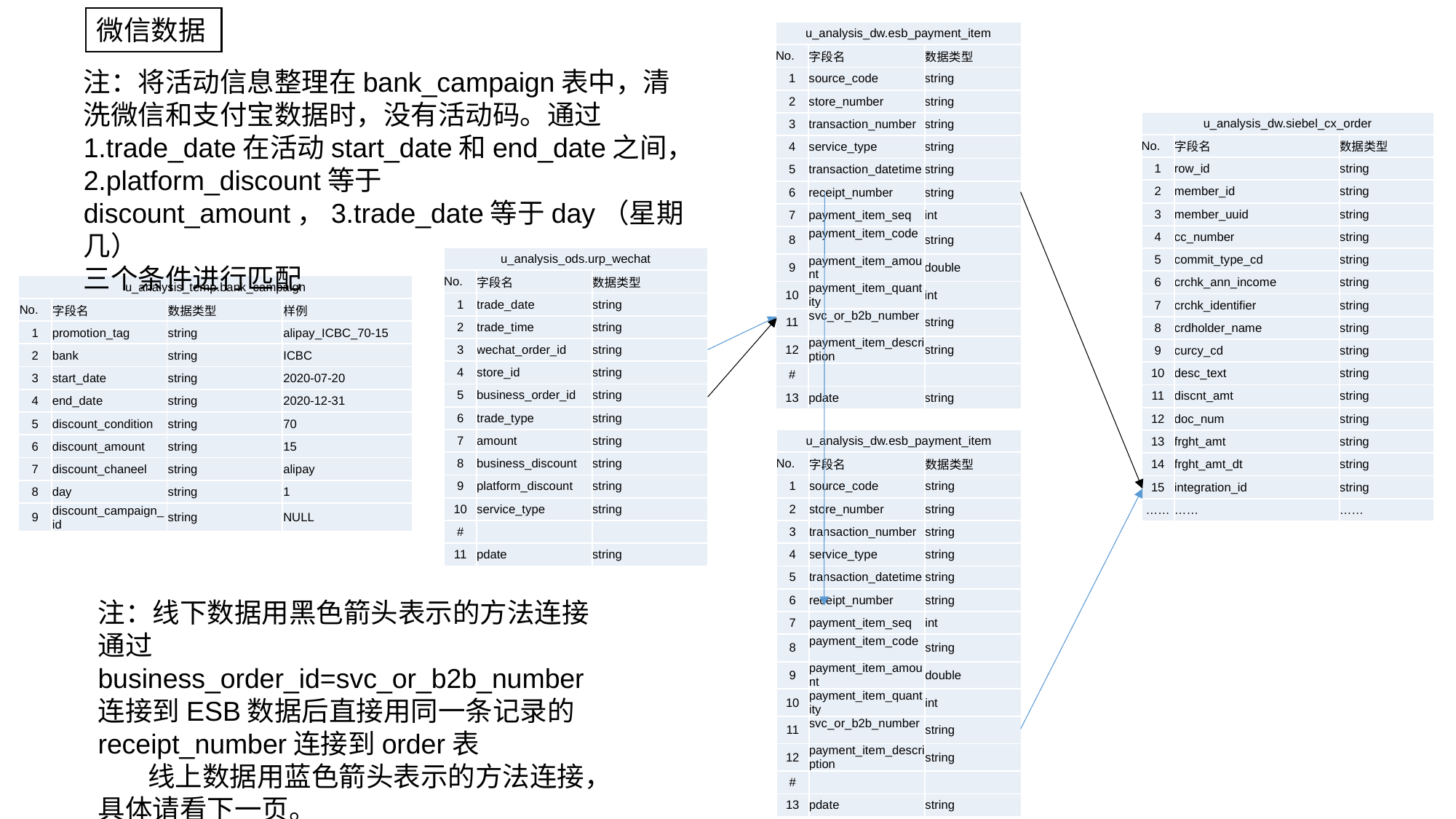

微信数据
| u\_analysis\_dw.esb\_payment\_item |  |  |
| --- | --- | --- |
| No. | 字段名 | 数据类型 |
| 1 | source\_code | string |
| 2 | store\_number | string |
| 3 | transaction\_number | string |
| 4 | service\_type | string |
| 5 | transaction\_datetime | string |
| 6 | receipt\_number | string |
| 7 | payment\_item\_seq | int |
| 8 | payment\_item\_code | string |
| 9 | payment\_item\_amount | double |
| 10 | payment\_item\_quantity | int |
| 11 | svc\_or\_b2b\_number | string |
| 12 | payment\_item\_description | string |
| # |  |  |
| 13 | pdate | string |
注：将活动信息整理在bank_campaign表中，清洗微信和支付宝数据时，没有活动码。通过1.trade_date在活动start_date和end_date之间，2.platform_discount等于discount_amount，3.trade_date等于day（星期几）
三个条件进行匹配
| u\_analysis\_dw.siebel\_cx\_order |  |  |
| --- | --- | --- |
| No. | 字段名 | 数据类型 |
| 1 | row\_id | string |
| 2 | member\_id | string |
| 3 | member\_uuid | string |
| 4 | cc\_number | string |
| 5 | commit\_type\_cd | string |
| 6 | crchk\_ann\_income | string |
| 7 | crchk\_identifier | string |
| 8 | crdholder\_name | string |
| 9 | curcy\_cd | string |
| 10 | desc\_text | string |
| 11 | discnt\_amt | string |
| 12 | doc\_num | string |
| 13 | frght\_amt | string |
| 14 | frght\_amt\_dt | string |
| 15 | integration\_id | string |
| …… | …… | …… |
| u\_analysis\_ods.urp\_wechat |  |  |
| --- | --- | --- |
| No. | 字段名 | 数据类型 |
| 1 | trade\_date | string |
| 2 | trade\_time | string |
| 3 | wechat\_order\_id | string |
| 4 | store\_id | string |
| 5 | business\_order\_id | string |
| 6 | trade\_type | string |
| 7 | amount | string |
| 8 | business\_discount | string |
| 9 | platform\_discount | string |
| 10 | service\_type | string |
| # |  |  |
| 11 | pdate | string |
| u\_analysis\_temp.bank\_campaign |  |  |  |
| --- | --- | --- | --- |
| No. | 字段名 | 数据类型 | 样例 |
| 1 | promotion\_tag | string | alipay\_ICBC\_70-15 |
| 2 | bank | string | ICBC |
| 3 | start\_date | string | 2020-07-20 |
| 4 | end\_date | string | 2020-12-31 |
| 5 | discount\_condition | string | 70 |
| 6 | discount\_amount | string | 15 |
| 7 | discount\_chaneel | string | alipay |
| 8 | day | string | 1 |
| 9 | discount\_campaign\_id | string | NULL |
| u\_analysis\_dw.esb\_payment\_item |  |  |
| --- | --- | --- |
| No. | 字段名 | 数据类型 |
| 1 | source\_code | string |
| 2 | store\_number | string |
| 3 | transaction\_number | string |
| 4 | service\_type | string |
| 5 | transaction\_datetime | string |
| 6 | receipt\_number | string |
| 7 | payment\_item\_seq | int |
| 8 | payment\_item\_code | string |
| 9 | payment\_item\_amount | double |
| 10 | payment\_item\_quantity | int |
| 11 | svc\_or\_b2b\_number | string |
| 12 | payment\_item\_description | string |
| # |  |  |
| 13 | pdate | string |

注：线下数据用黑色箭头表示的方法连接
通过business_order_id=svc_or_b2b_number
连接到ESB数据后直接用同一条记录的receipt_number连接到order表
       线上数据用蓝色箭头表示的方法连接，具体请看下一页。